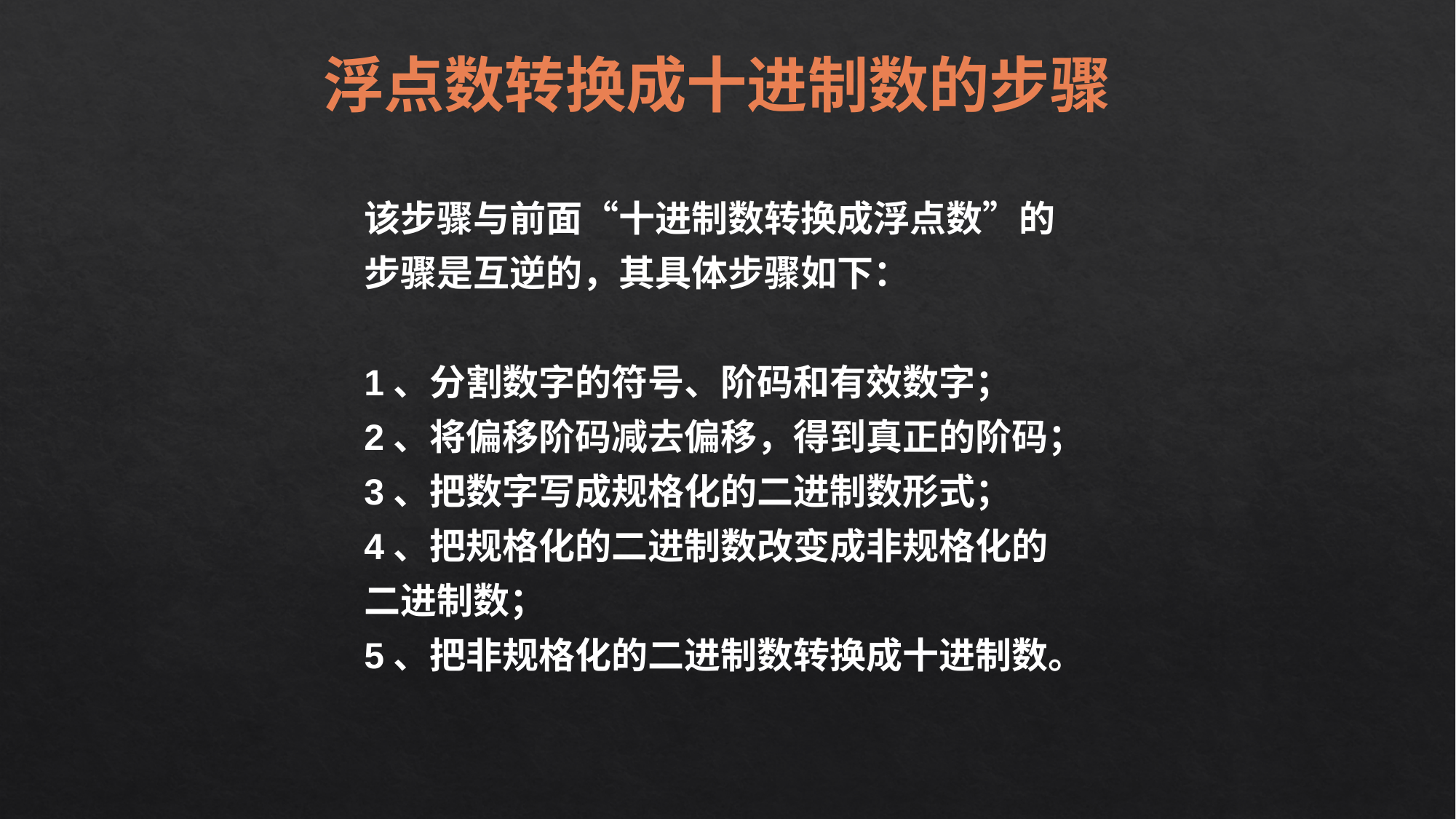

浮点数转换成十进制数的步骤
该步骤与前面“十进制数转换成浮点数”的步骤是互逆的，其具体步骤如下：

1、分割数字的符号、阶码和有效数字；
2、将偏移阶码减去偏移，得到真正的阶码；
3、把数字写成规格化的二进制数形式；
4、把规格化的二进制数改变成非规格化的二进制数；
5、把非规格化的二进制数转换成十进制数。